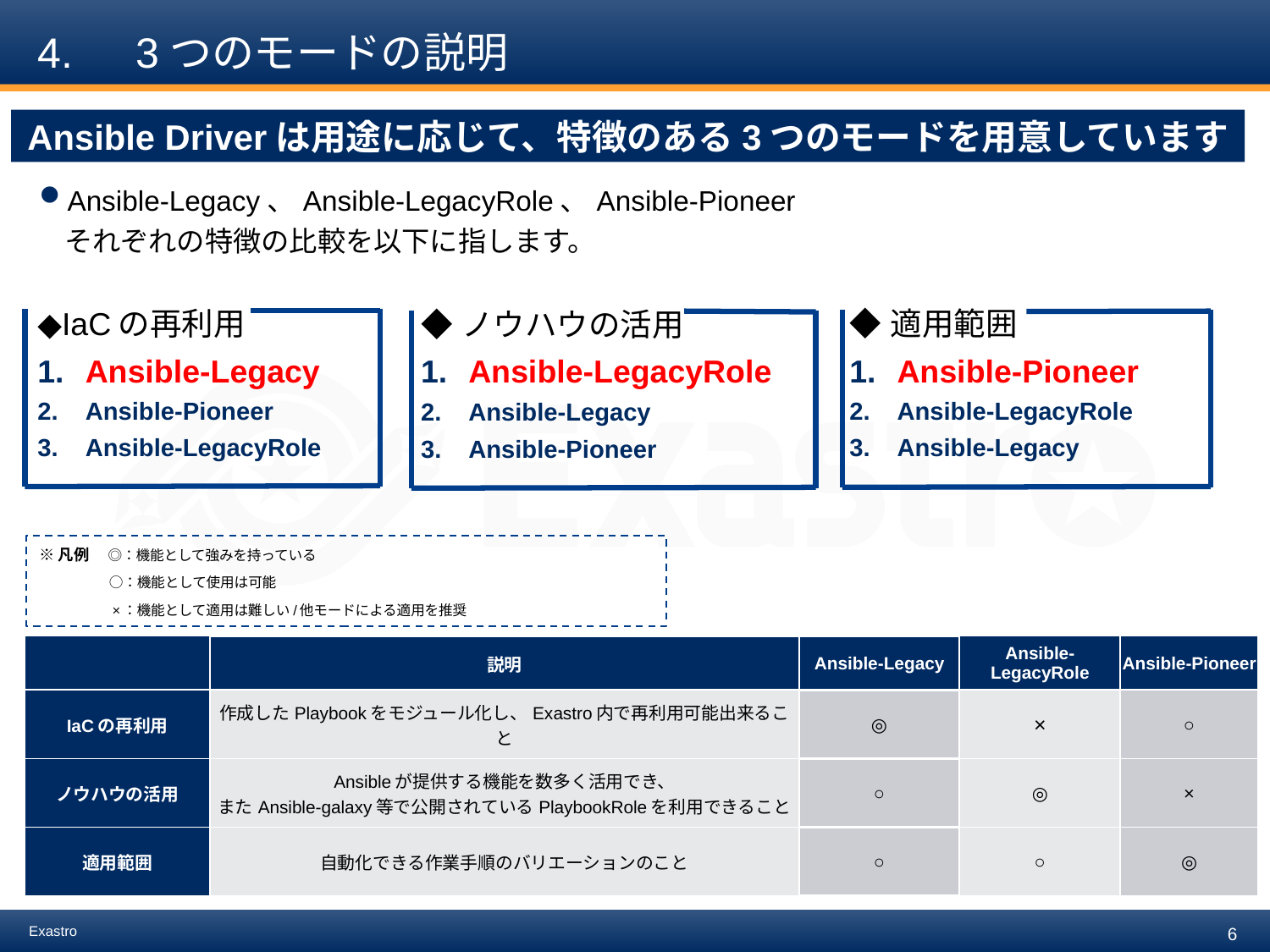

# 4.　3つのモードの説明
Ansible Driverは用途に応じて、特徴のある3つのモードを用意しています
Ansible-Legacy、Ansible-LegacyRole、Ansible-Pioneer
それぞれの特徴の比較を以下に指します。

◆適用範囲
Ansible-Pioneer
Ansible-LegacyRole
Ansible-Legacy

◆IaCの再利用
Ansible-Legacy
Ansible-Pioneer
Ansible-LegacyRole

◆ノウハウの活用
Ansible-LegacyRole
Ansible-Legacy
Ansible-Pioneer

※凡例　 ◎：機能として強みを持っている
　　　　　○：機能として使用は可能
　　　　　×：機能として適用は難しい/他モードによる適用を推奨

|  | 説明 | Ansible-Legacy | Ansible-LegacyRole | Ansible-Pioneer |
| --- | --- | --- | --- | --- |
| IaCの再利用 | 作成したPlaybookをモジュール化し、Exastro内で再利用可能出来ること | ◎ | × | ○ |
| ノウハウの活用 | Ansibleが提供する機能を数多く活用でき、 またAnsible-galaxy等で公開されているPlaybookRoleを利用できること | ○ | ◎ | × |
| 適用範囲 | 自動化できる作業手順のバリエーションのこと | ○ | ○ | ◎ |